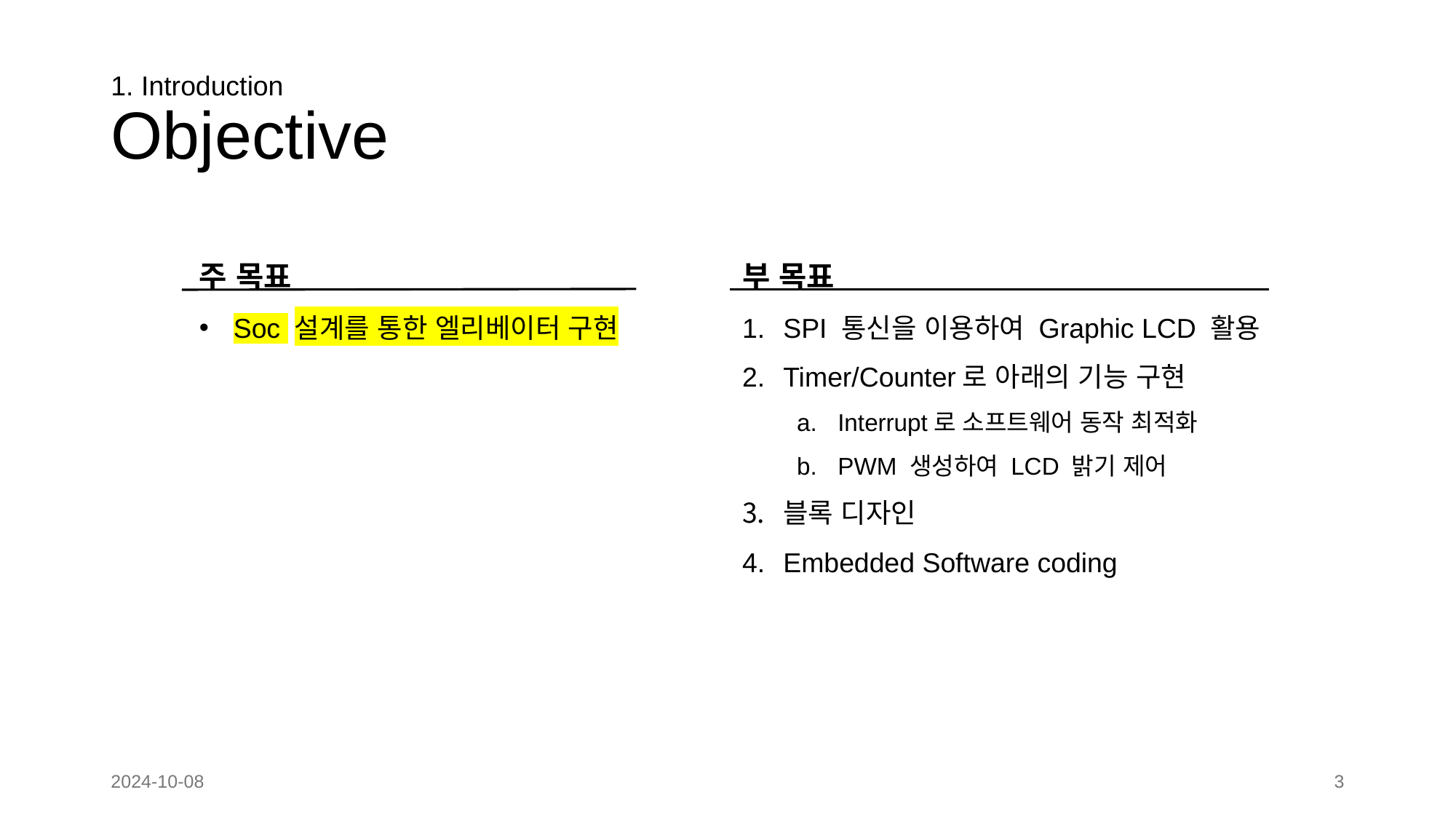

# 1. Introduction Objective
주 목표
Soc 설계를 통한 엘리베이터 구현
부 목표
SPI 통신을 이용하여 Graphic LCD 활용
Timer/Counter로 아래의 기능 구현
Interrupt로 소프트웨어 동작 최적화
PWM 생성하여 LCD 밝기 제어
블록 디자인
Embedded Software coding
2024-10-08
3